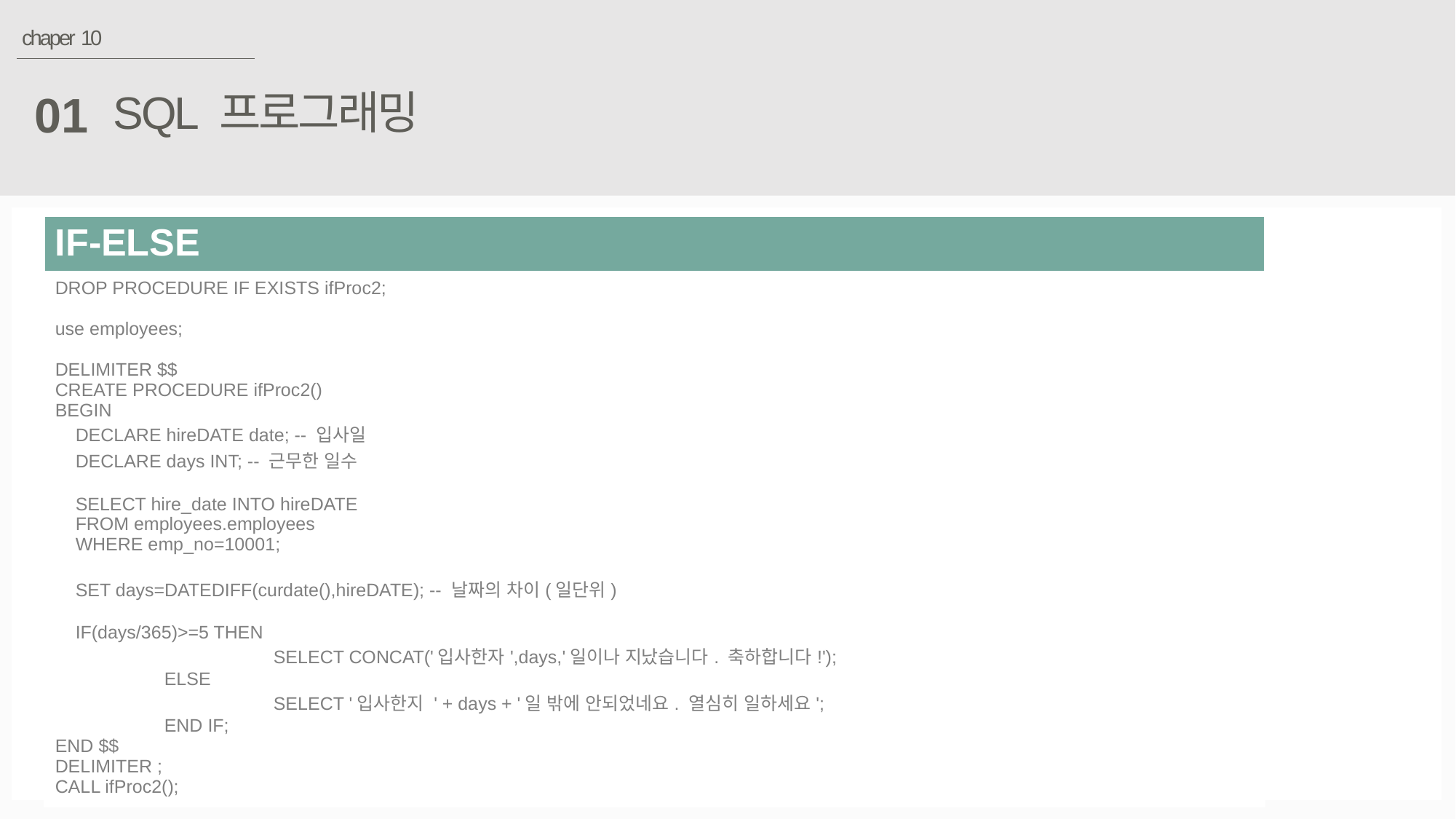

chaper  10
SQL 프로그래밍
01

| IF-ELSE |
| --- |
| DROP PROCEDURE IF EXISTS ifProc2; use employees; DELIMITER $$ CREATE PROCEDURE ifProc2() BEGIN DECLARE hireDATE date; -- 입사일 DECLARE days INT; -- 근무한 일수 SELECT hire\_date INTO hireDATE FROM employees.employees WHERE emp\_no=10001; SET days=DATEDIFF(curdate(),hireDATE); -- 날짜의 차이(일단위) IF(days/365)>=5 THEN SELECT CONCAT('입사한자',days,'일이나 지났습니다. 축하합니다!'); ELSE SELECT '입사한지 ' + days + '일 밖에 안되었네요. 열심히 일하세요'; END IF; END $$ DELIMITER ; CALL ifProc2(); |